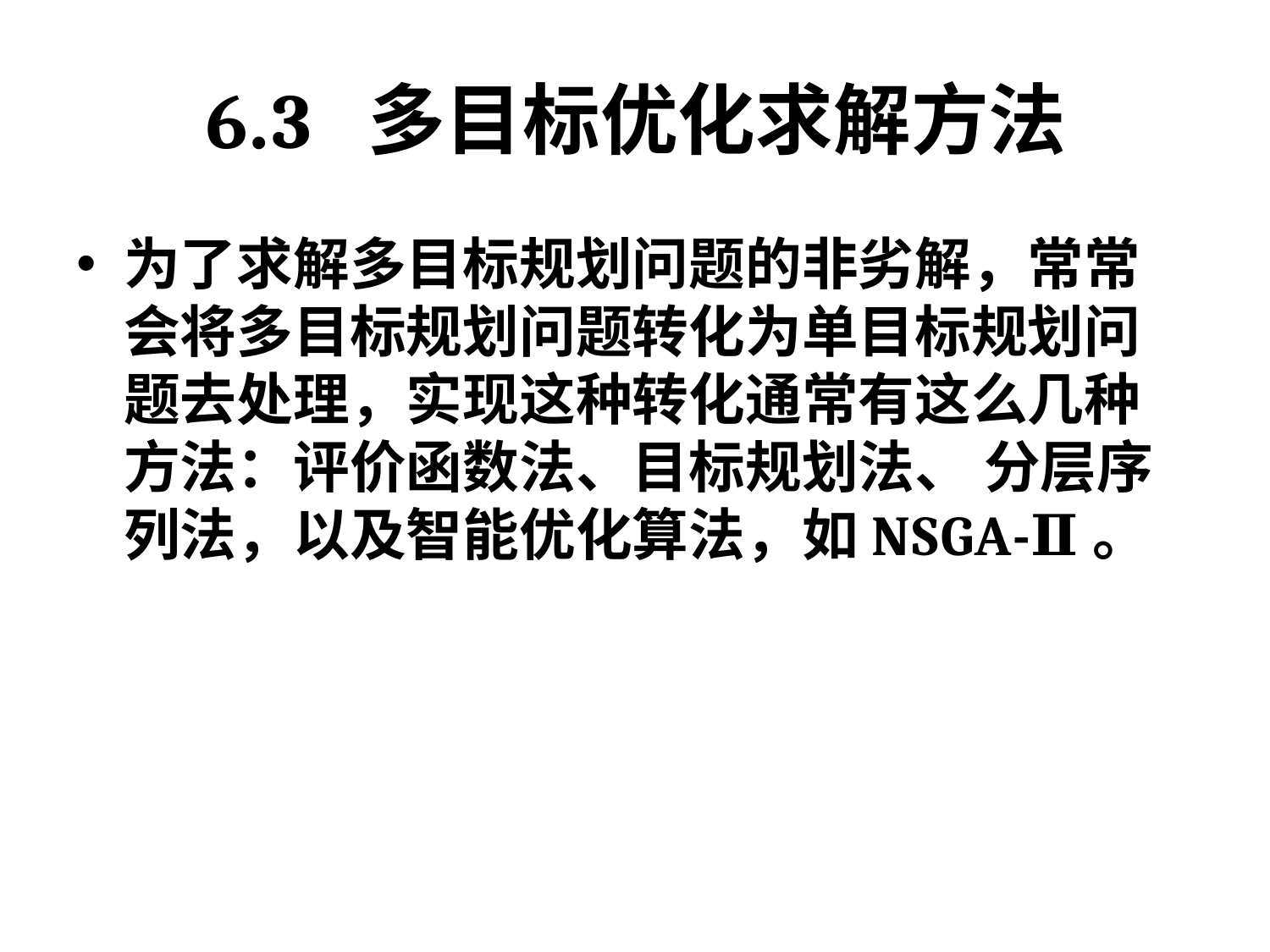

# 6.3  多目标优化求解方法
为了求解多目标规划问题的非劣解，常常会将多目标规划问题转化为单目标规划问题去处理，实现这种转化通常有这么几种方法：评价函数法、目标规划法、 分层序列法，以及智能优化算法，如NSGA-Ⅱ。